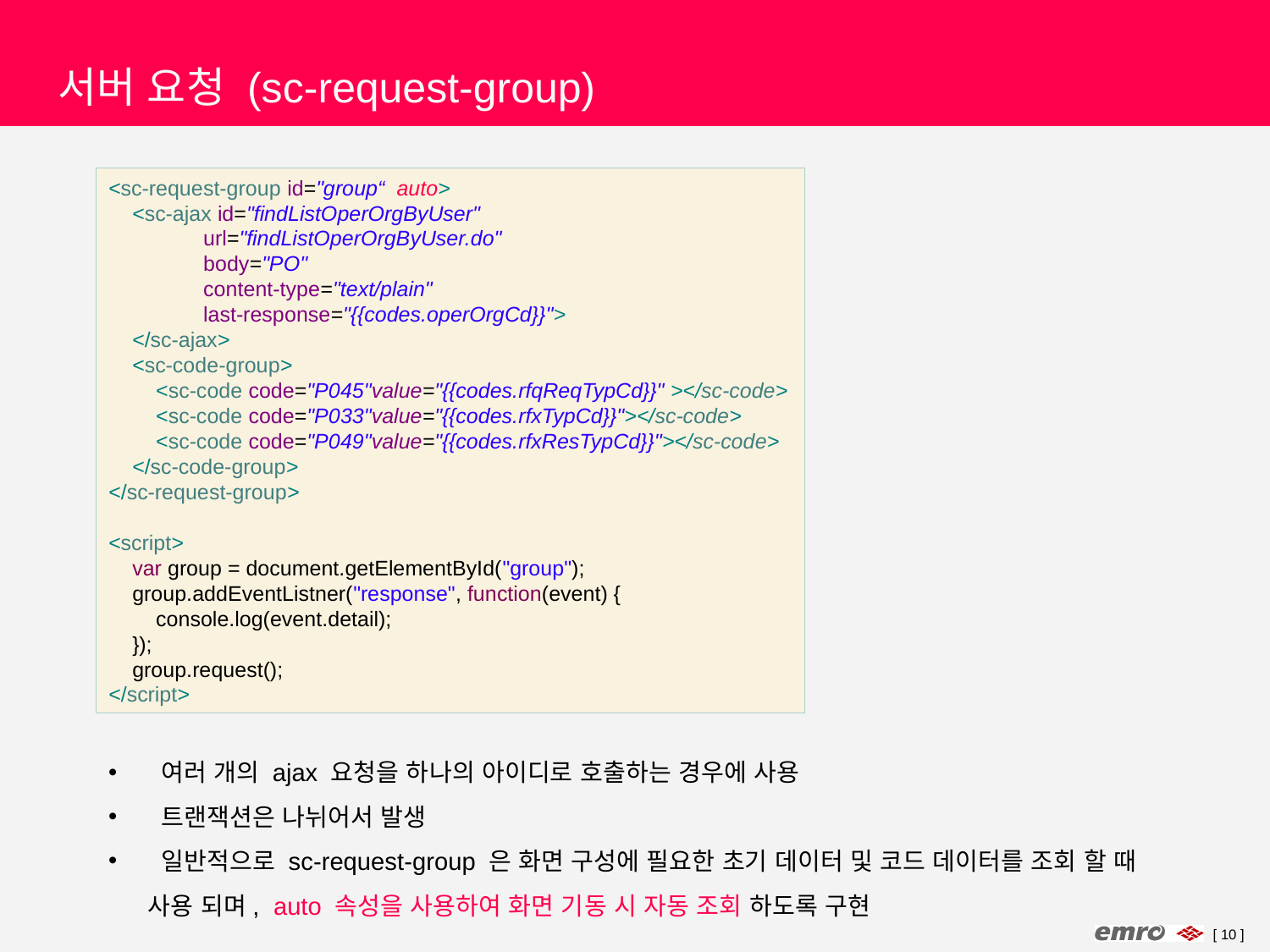

서버 요청 (sc-request-group)
<sc-request-group id="group“  auto>
    <sc-ajax id="findListOperOrgByUser"
                url="findListOperOrgByUser.do"
                body="PO"
                content-type="text/plain"
                last-response="{{codes.operOrgCd}}">
    </sc-ajax>
    <sc-code-group>
        <sc-code code="P045"value="{{codes.rfqReqTypCd}}" ></sc-code>
        <sc-code code="P033"value="{{codes.rfxTypCd}}"></sc-code>
        <sc-code code="P049"value="{{codes.rfxResTypCd}}"></sc-code>
    </sc-code-group>
</sc-request-group>

<script>
    var group = document.getElementById("group");
    group.addEventListner("response", function(event) {
        console.log(event.detail);
    });
    group.request();
</script>
 여러 개의 ajax 요청을 하나의 아이디로 호출하는 경우에 사용
 트랜잭션은 나뉘어서 발생
 일반적으로 sc-request-group 은 화면 구성에 필요한 초기 데이터 및 코드 데이터를 조회 할 때 사용 되며,  auto 속성을 사용하여 화면 기동 시 자동 조회 하도록 구현